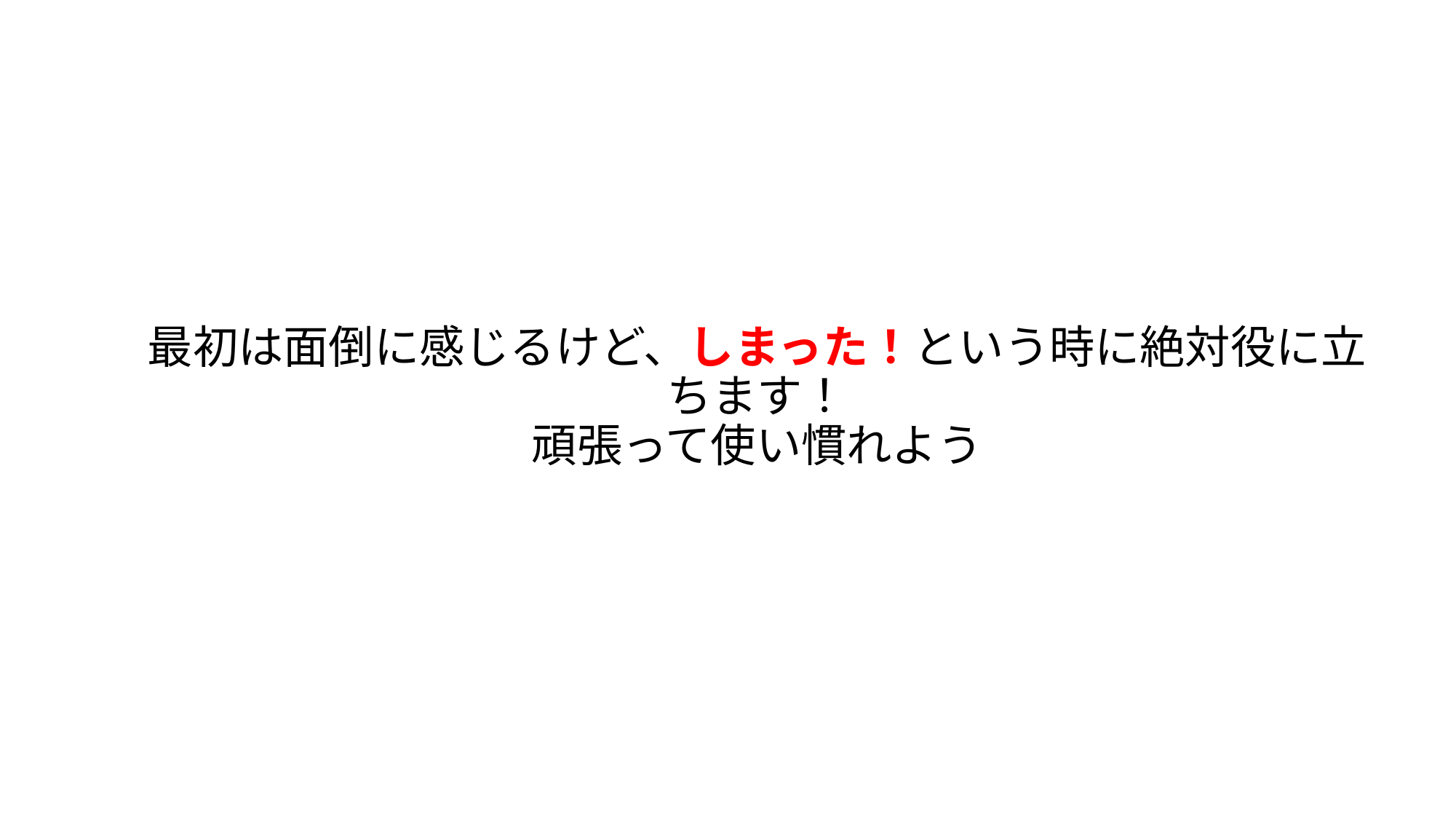

# 最初は面倒に感じるけど、しまった！という時に絶対役に立ちます！ 頑張って使い慣れよう